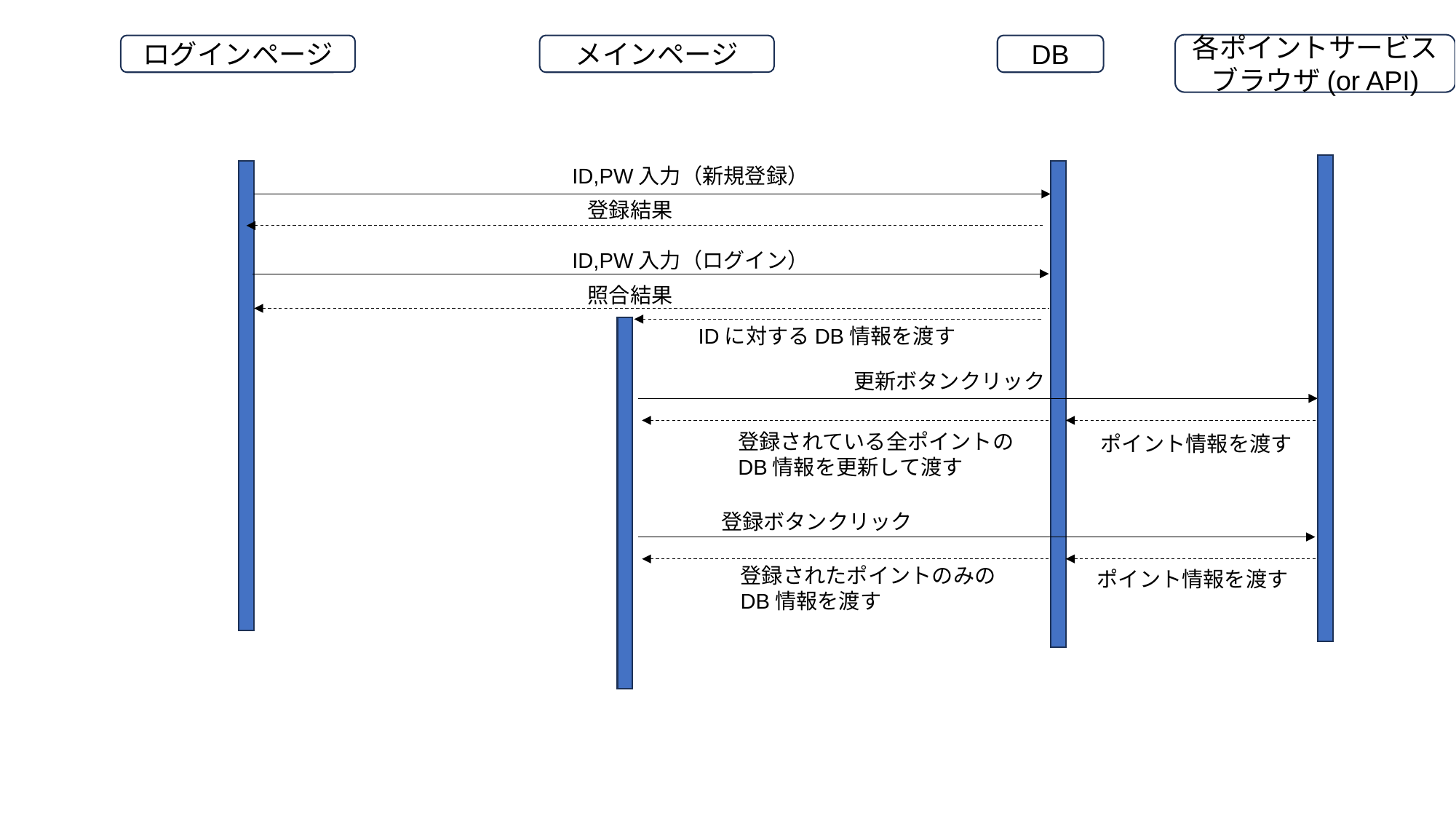

各ポイントサービスブラウザ(or API)
ログインページ
メインページ
DB

ID,PW入力（新規登録）

登録結果
ID,PW入力（ログイン）
照合結果

IDに対するDB情報を渡す
更新ボタンクリック
登録されている全ポイントのDB情報を更新して渡す
ポイント情報を渡す
登録ボタンクリック
登録されたポイントのみの
DB情報を渡す
ポイント情報を渡す